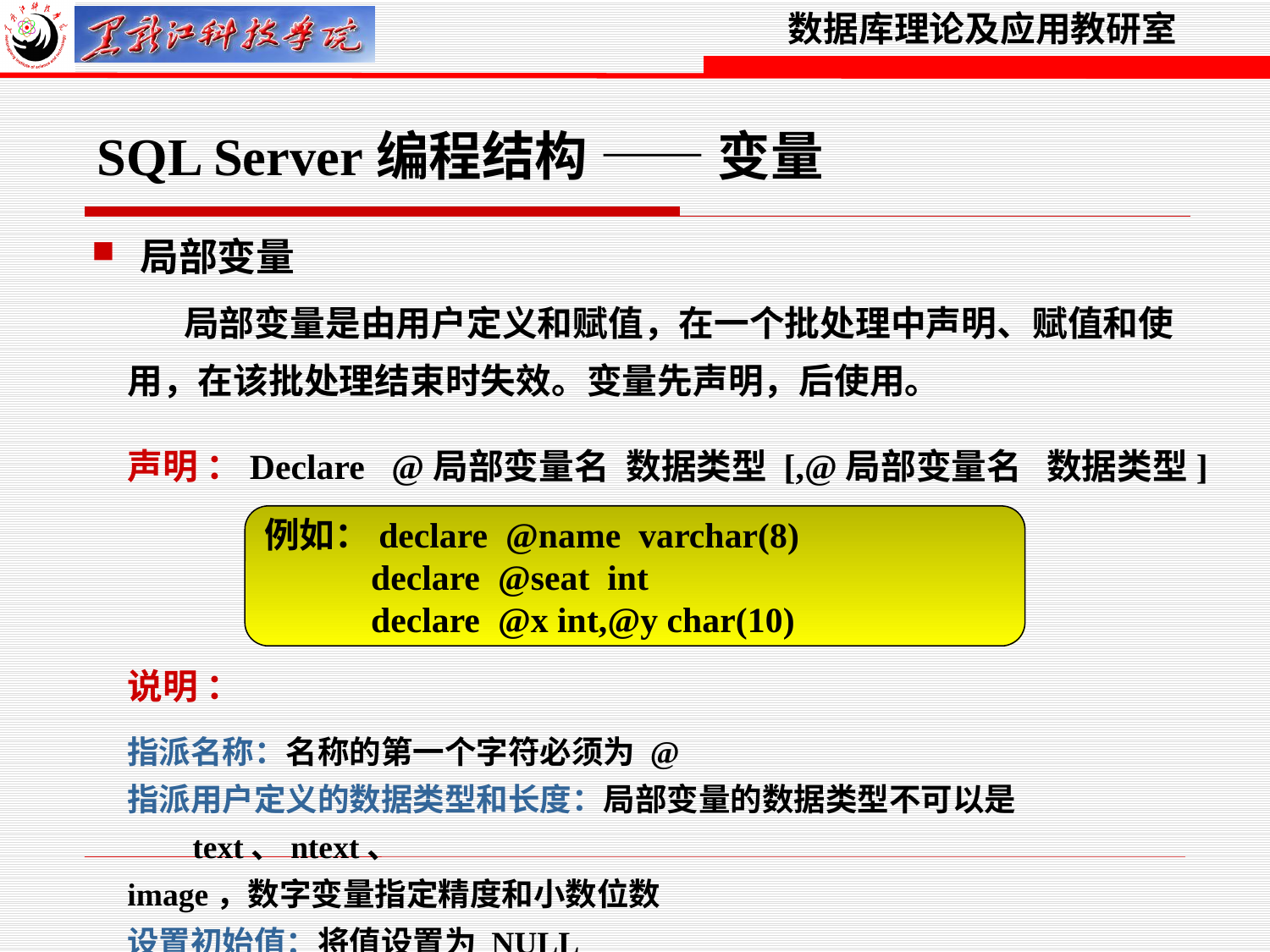

SQL Server编程结构 —— 变量
 局部变量
      局部变量是由用户定义和赋值，在一个批处理中声明、赋值和使
用，在该批处理结束时失效。变量先声明，后使用。
声明 ：Declare   @局部变量名  数据类型 [,@局部变量名   数据类型]
例如：declare  @name  varchar(8)
            declare  @seat  int
            declare  @x int,@y char(10)
说明 ：
指派名称：名称的第一个字符必须为 @
指派用户定义的数据类型和长度：局部变量的数据类型不可以是text、ntext、
image，数字变量指定精度和小数位数
设置初始值：将值设置为 NULL